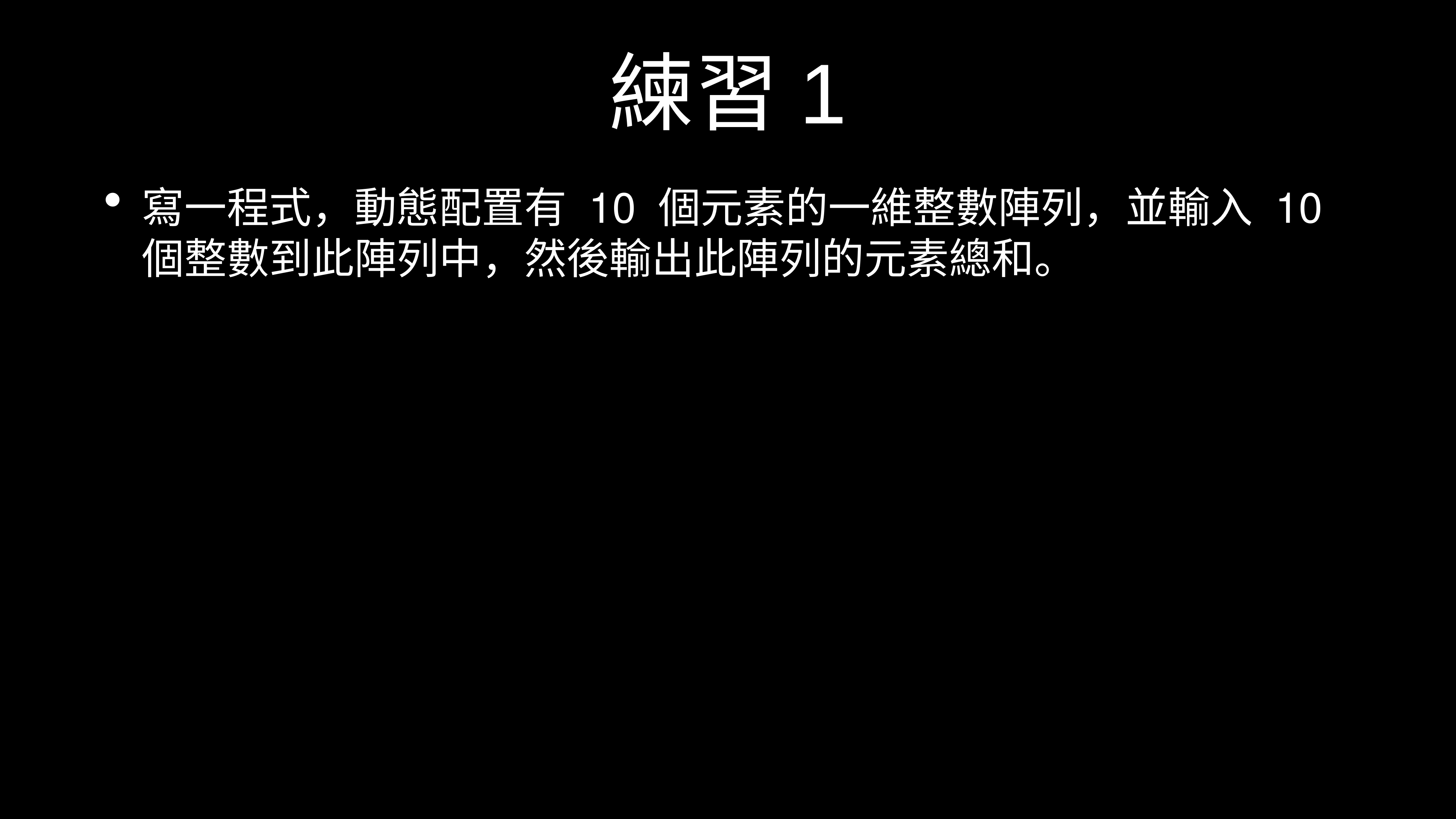

寫一程式，動態配置有 10 個元素的一維整數陣列，並輸入 10 個整數到此陣列中，然後輸出此陣列的元素總和。
# 練習1